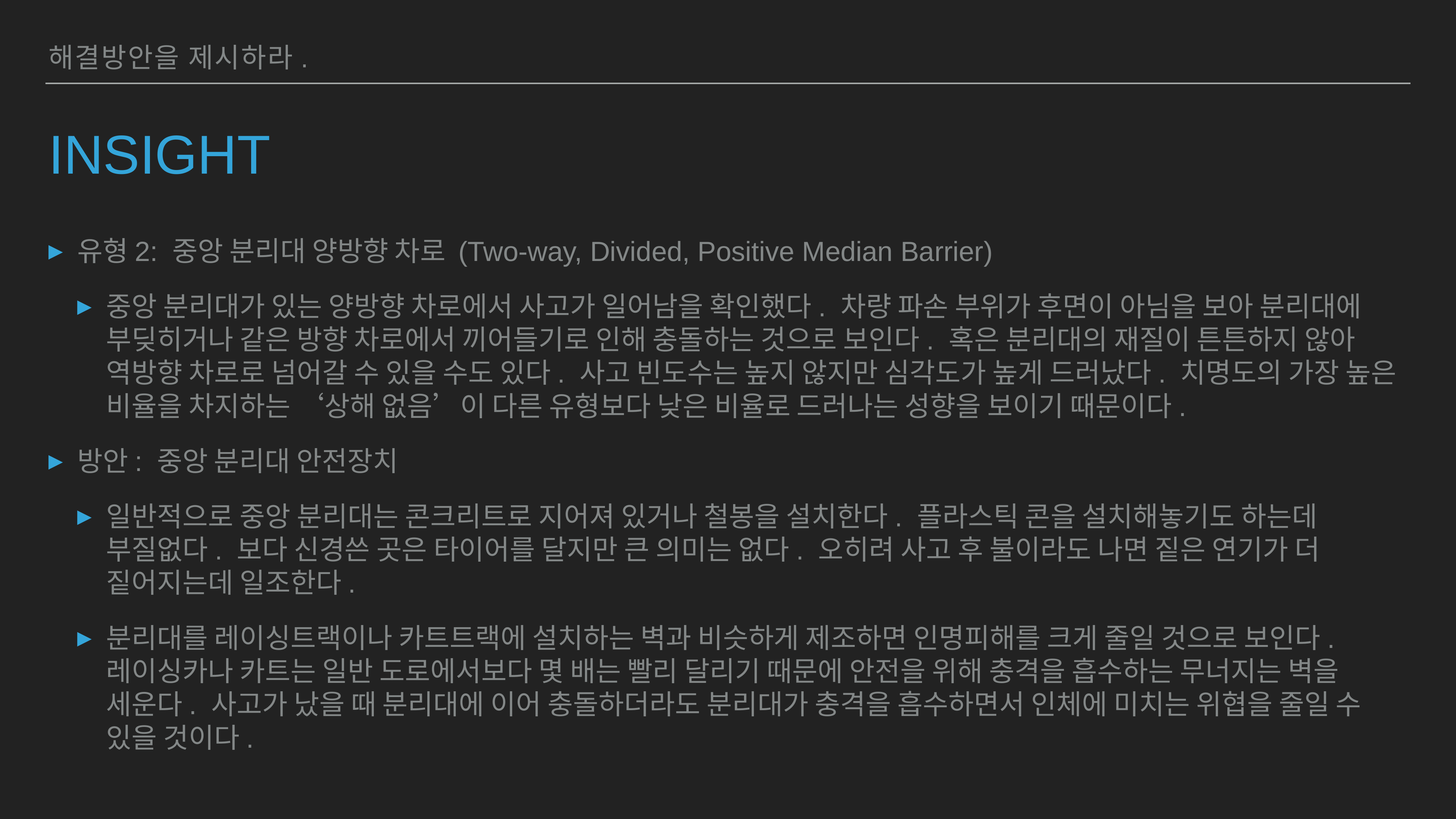

해결방안을 제시하라.
# Insight
유형2: 중앙 분리대 양방향 차로 (Two-way, Divided, Positive Median Barrier)
중앙 분리대가 있는 양방향 차로에서 사고가 일어남을 확인했다. 차량 파손 부위가 후면이 아님을 보아 분리대에 부딪히거나 같은 방향 차로에서 끼어들기로 인해 충돌하는 것으로 보인다. 혹은 분리대의 재질이 튼튼하지 않아 역방향 차로로 넘어갈 수 있을 수도 있다. 사고 빈도수는 높지 않지만 심각도가 높게 드러났다. 치명도의 가장 높은 비율을 차지하는 ‘상해 없음’이 다른 유형보다 낮은 비율로 드러나는 성향을 보이기 때문이다.
방안: 중앙 분리대 안전장치
일반적으로 중앙 분리대는 콘크리트로 지어져 있거나 철봉을 설치한다. 플라스틱 콘을 설치해놓기도 하는데 부질없다. 보다 신경쓴 곳은 타이어를 달지만 큰 의미는 없다. 오히려 사고 후 불이라도 나면 짙은 연기가 더 짙어지는데 일조한다.
분리대를 레이싱트랙이나 카트트랙에 설치하는 벽과 비슷하게 제조하면 인명피해를 크게 줄일 것으로 보인다. 레이싱카나 카트는 일반 도로에서보다 몇 배는 빨리 달리기 때문에 안전을 위해 충격을 흡수하는 무너지는 벽을 세운다. 사고가 났을 때 분리대에 이어 충돌하더라도 분리대가 충격을 흡수하면서 인체에 미치는 위협을 줄일 수 있을 것이다.